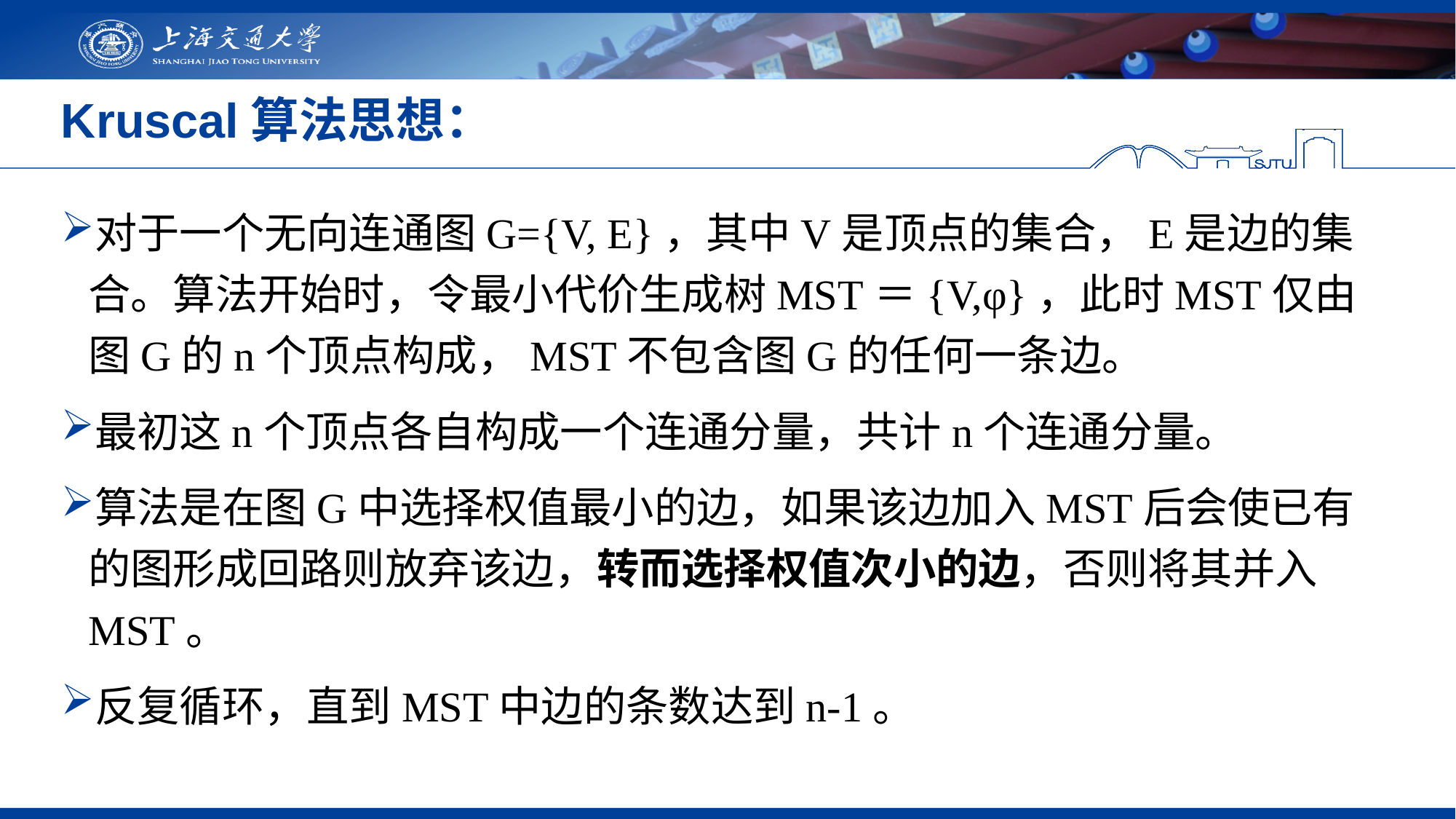

# Kruscal算法思想：
对于一个无向连通图G={V, E}，其中V是顶点的集合，E是边的集合。算法开始时，令最小代价生成树MST＝{V,φ}，此时MST仅由图G的n个顶点构成，MST不包含图G的任何一条边。
最初这n个顶点各自构成一个连通分量，共计n个连通分量。
算法是在图G中选择权值最小的边，如果该边加入MST后会使已有的图形成回路则放弃该边，转而选择权值次小的边，否则将其并入MST。
反复循环，直到MST中边的条数达到n-1。